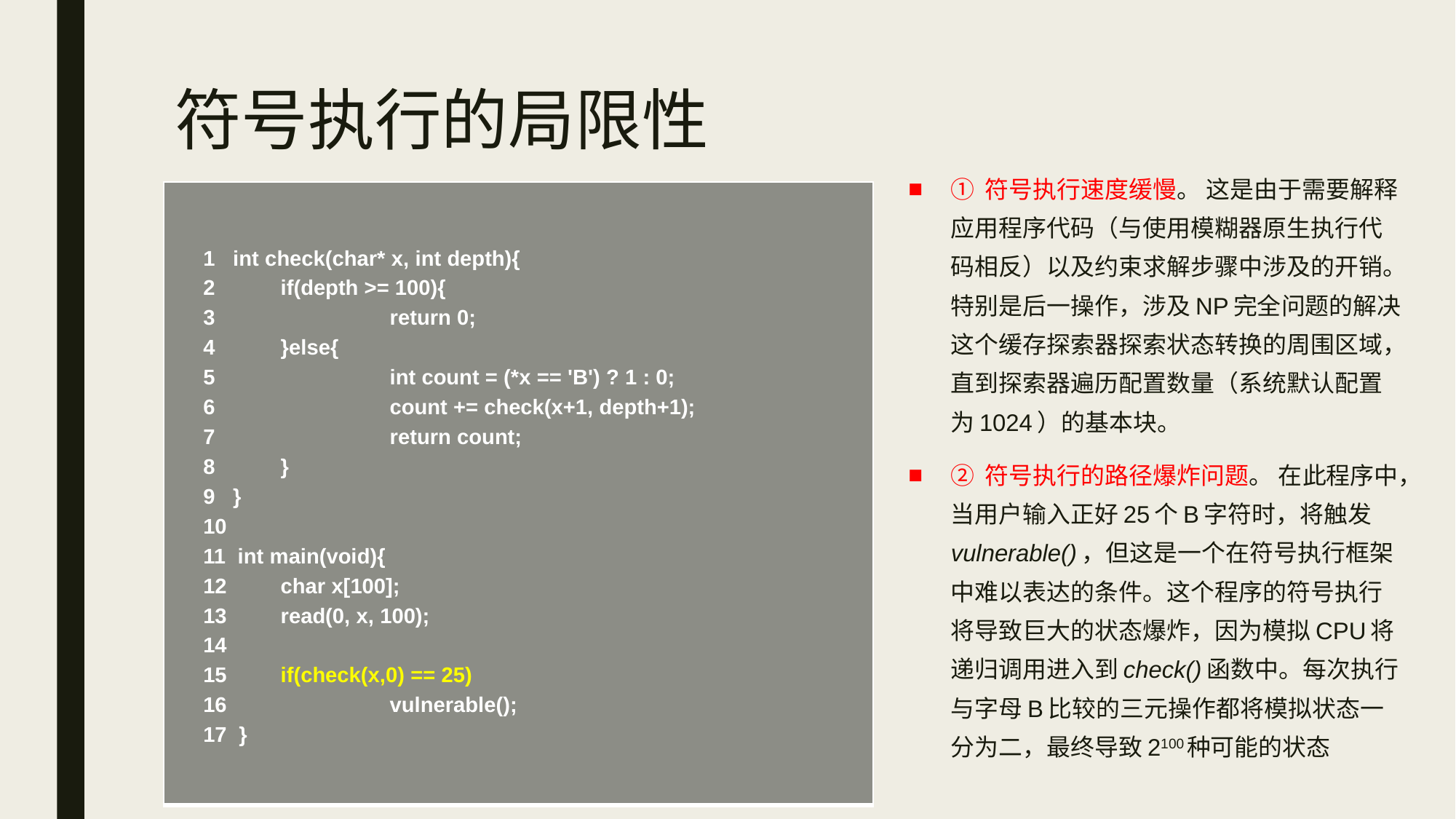

# 符号执行的局限性
① 符号执行速度缓慢。 这是由于需要解释应用程序代码（与使用模糊器原生执行代码相反）以及约束求解步骤中涉及的开销。特别是后一操作，涉及NP完全问题的解决这个缓存探索器探索状态转换的周围区域，直到探索器遍历配置数量（系统默认配置为1024）的基本块。
② 符号执行的路径爆炸问题。 在此程序中，当用户输入正好25个B字符时，将触发vulnerable()，但这是一个在符号执行框架中难以表达的条件。这个程序的符号执行将导致巨大的状态爆炸，因为模拟CPU将递归调用进入到check()函数中。每次执行与字母B比较的三元操作都将模拟状态一分为二，最终导致2100种可能的状态

| 1 int check(char\* x, int depth){ 2 if(depth >= 100){ 3 return 0; 4 }else{ 5 int count = (\*x == 'B') ? 1 : 0; 6 count += check(x+1, depth+1); 7 return count; 8 } 9 } 10 11 int main(void){ 12 char x[100]; 13 read(0, x, 100); 14 15 if(check(x,0) == 25) 16 vulnerable(); 17 } |
| --- |